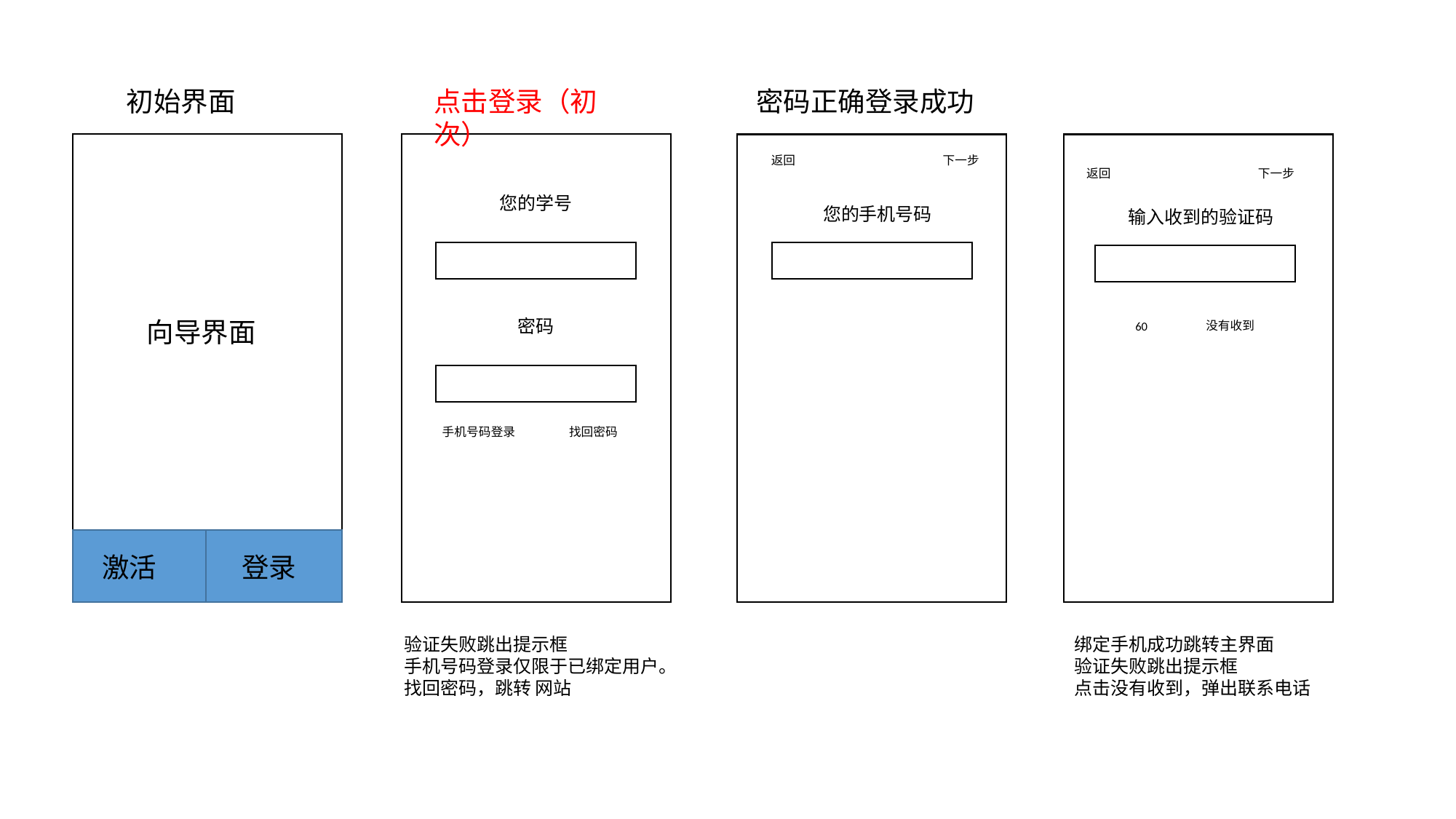

初始界面
点击登录（初次）
密码正确登录成功

返回
下一步
返回
下一步
您的学号
您的手机号码
输入收到的验证码

密码
向导界面

没有收到
60

手机号码登录
找回密码

激活
登录
验证失败跳出提示框
手机号码登录仅限于已绑定用户。
找回密码，跳转 网站
绑定手机成功跳转主界面
验证失败跳出提示框
点击没有收到，弹出联系电话